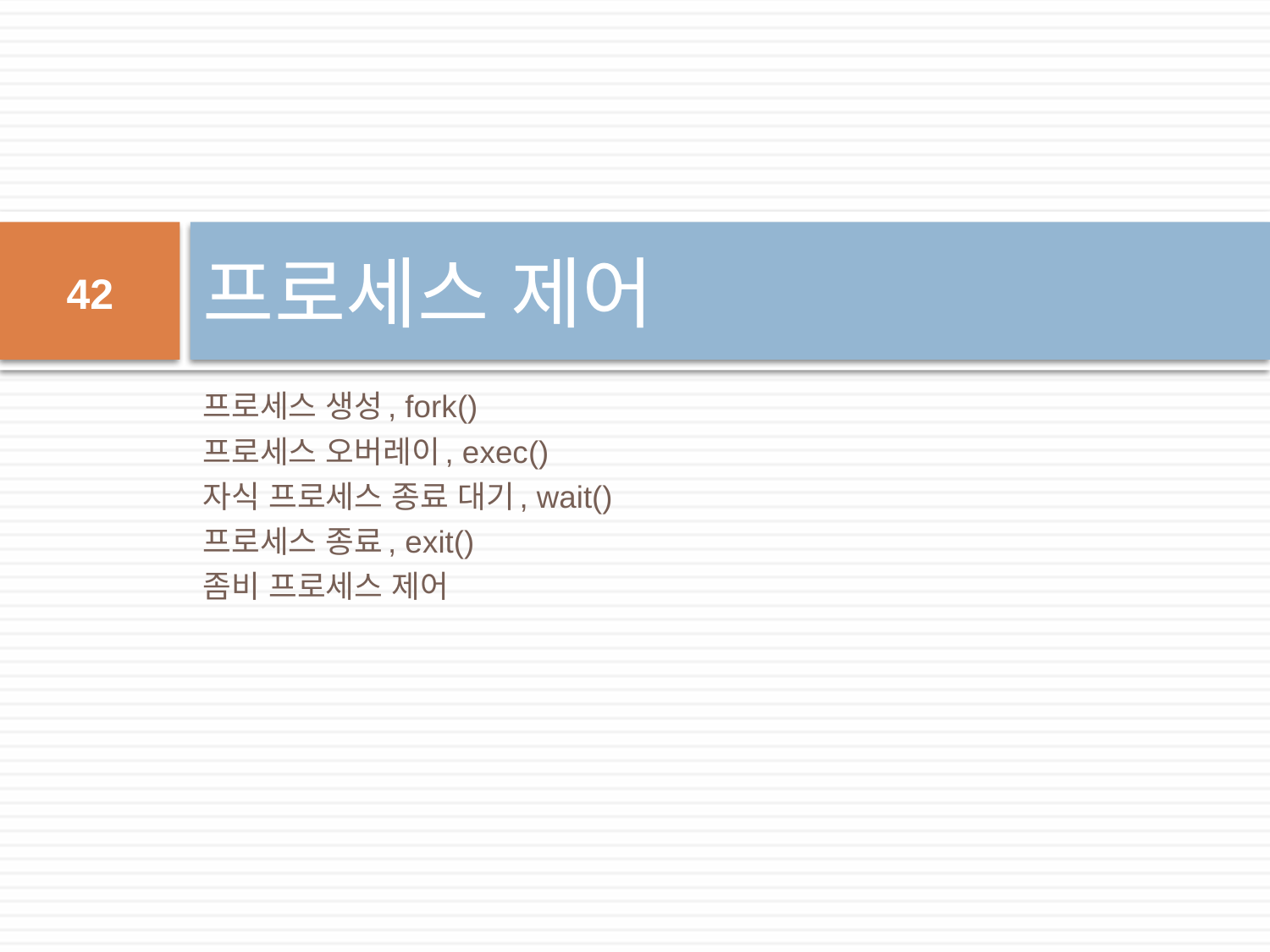

# 프로세스 제어
42
프로세스 생성, fork()
프로세스 오버레이, exec()
자식 프로세스 종료 대기, wait()
프로세스 종료, exit()
좀비 프로세스 제어